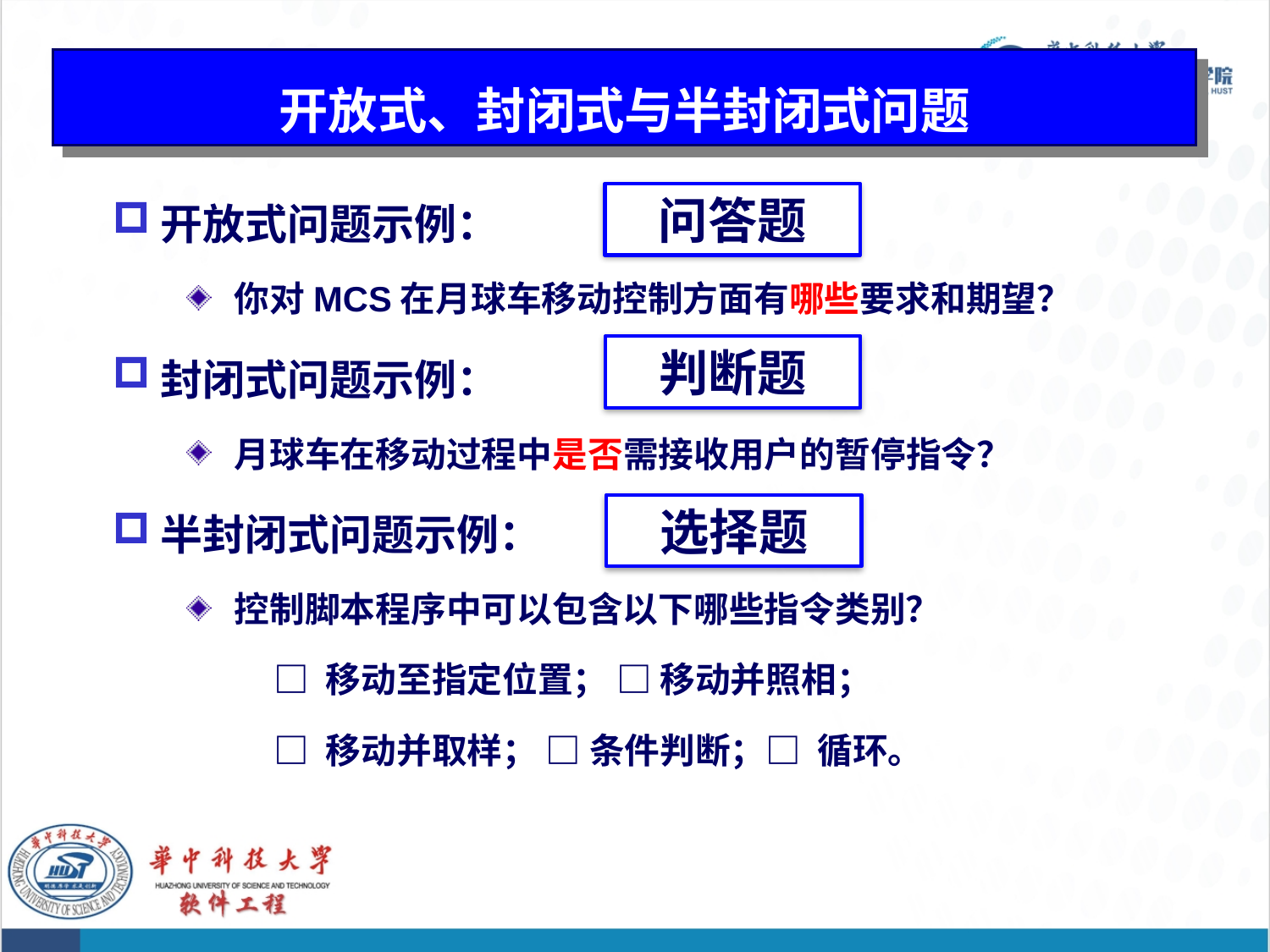

# 开放式、封闭式与半封闭式问题
开放式问题示例：
你对MCS在月球车移动控制方面有哪些要求和期望？
封闭式问题示例：
月球车在移动过程中是否需接收用户的暂停指令？
半封闭式问题示例：
控制脚本程序中可以包含以下哪些指令类别？
□ 移动至指定位置； □ 移动并照相；
□ 移动并取样； □ 条件判断；□  循环。
问答题
判断题
选择题